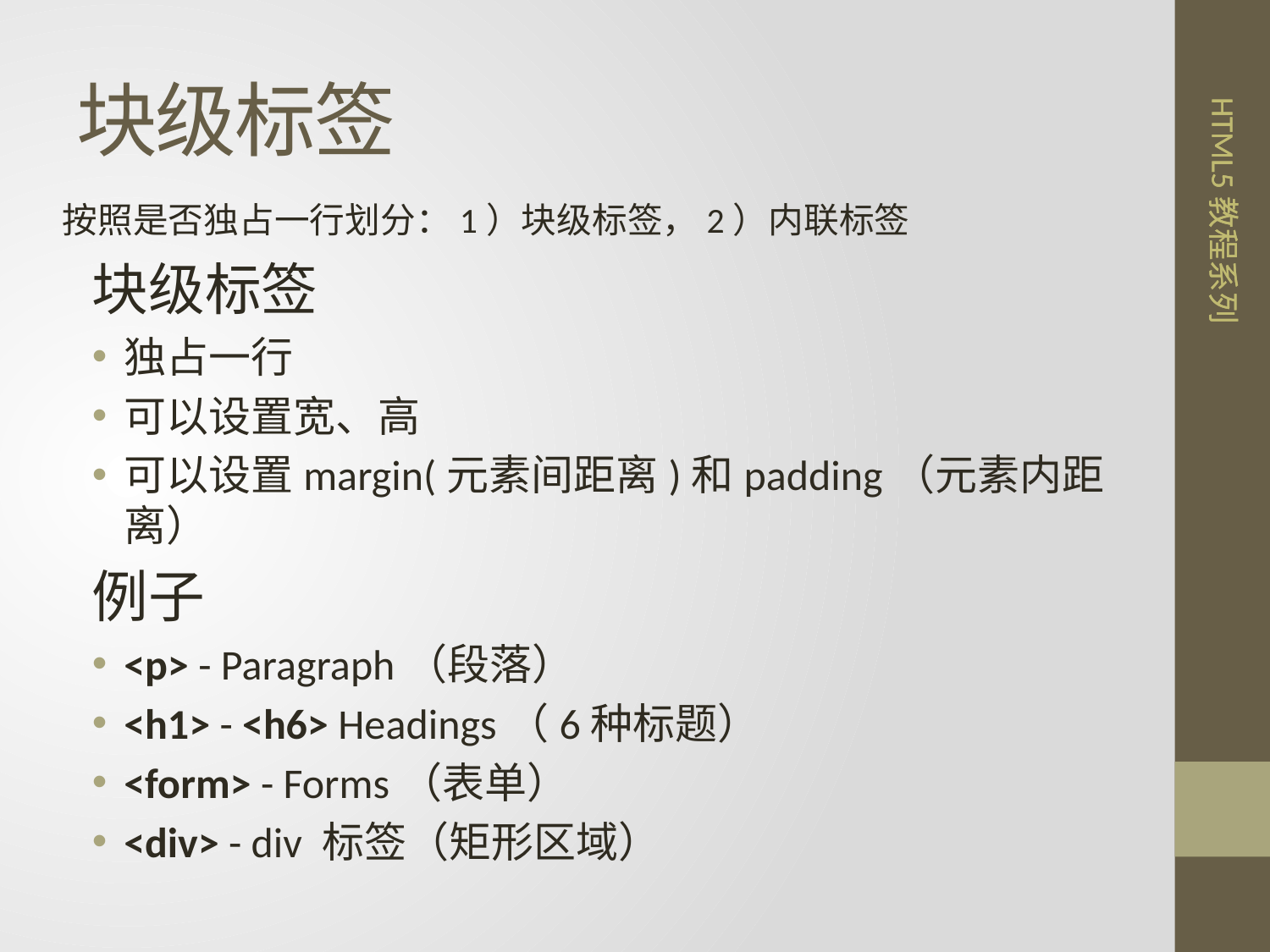

# 块级标签
按照是否独占一行划分：1）块级标签，2）内联标签
块级标签
独占一行
可以设置宽、高
可以设置margin(元素间距离)和padding（元素内距离）
例子
<p> - Paragraph（段落）
<h1> - <h6> Headings（6种标题）
<form> - Forms（表单）
<div> - div 标签（矩形区域）